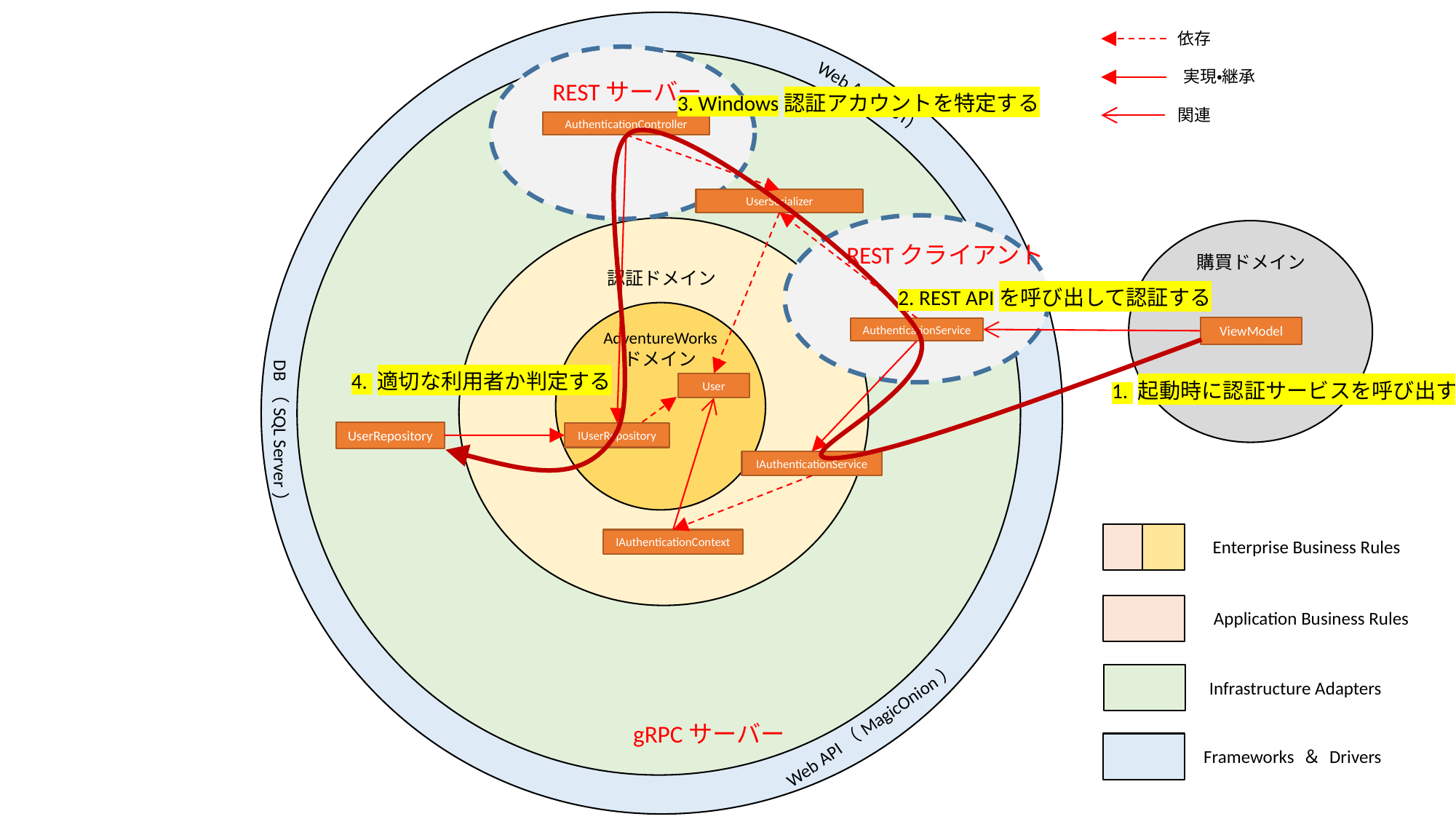

依存

実現・継承
RESTサーバー
Web API(REST)
3. Windows認証アカウントを特定する
関連
AuthenticationController

UserSerializer

RESTクライアント
購買ドメイン
認証ドメイン
2. REST APIを呼び出して認証する

ViewModel
AuthenticationService
AdventureWorks
ドメイン
4. 適切な利用者か判定する
1. 起動時に認証サービスを呼び出す
User
DB（SQL Server）
UserRepository
IUserRepository
IAuthenticationService

Enterprise Business Rules

IAuthenticationContext

Application Business Rules

Infrastructure Adapters
Web API（MagicOnion）
gRPCサーバー

Frameworks ＆ Drivers